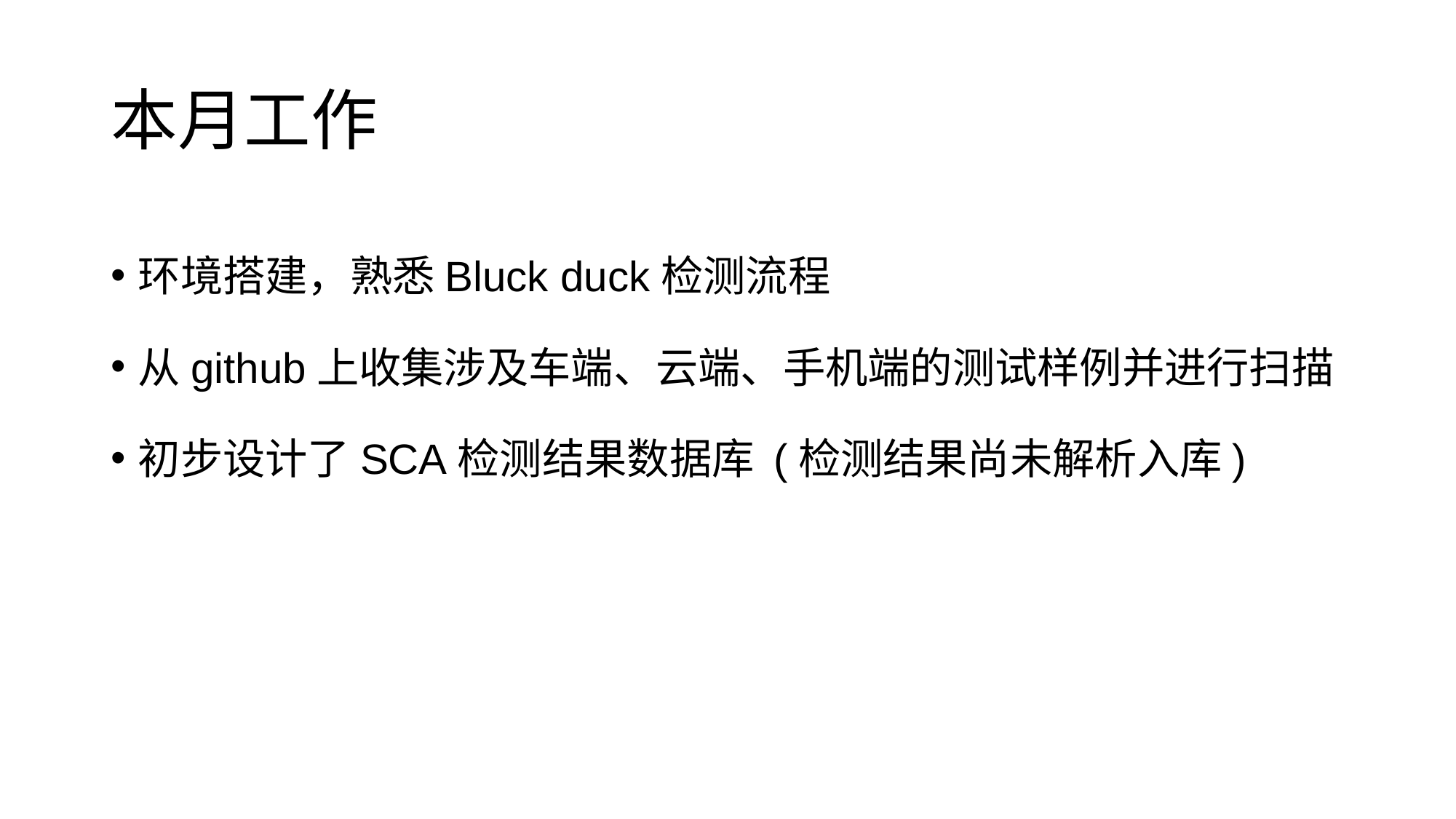

# 本月工作
环境搭建，熟悉Bluck duck检测流程
从github上收集涉及车端、云端、手机端的测试样例并进行扫描
初步设计了SCA检测结果数据库 (检测结果尚未解析入库)